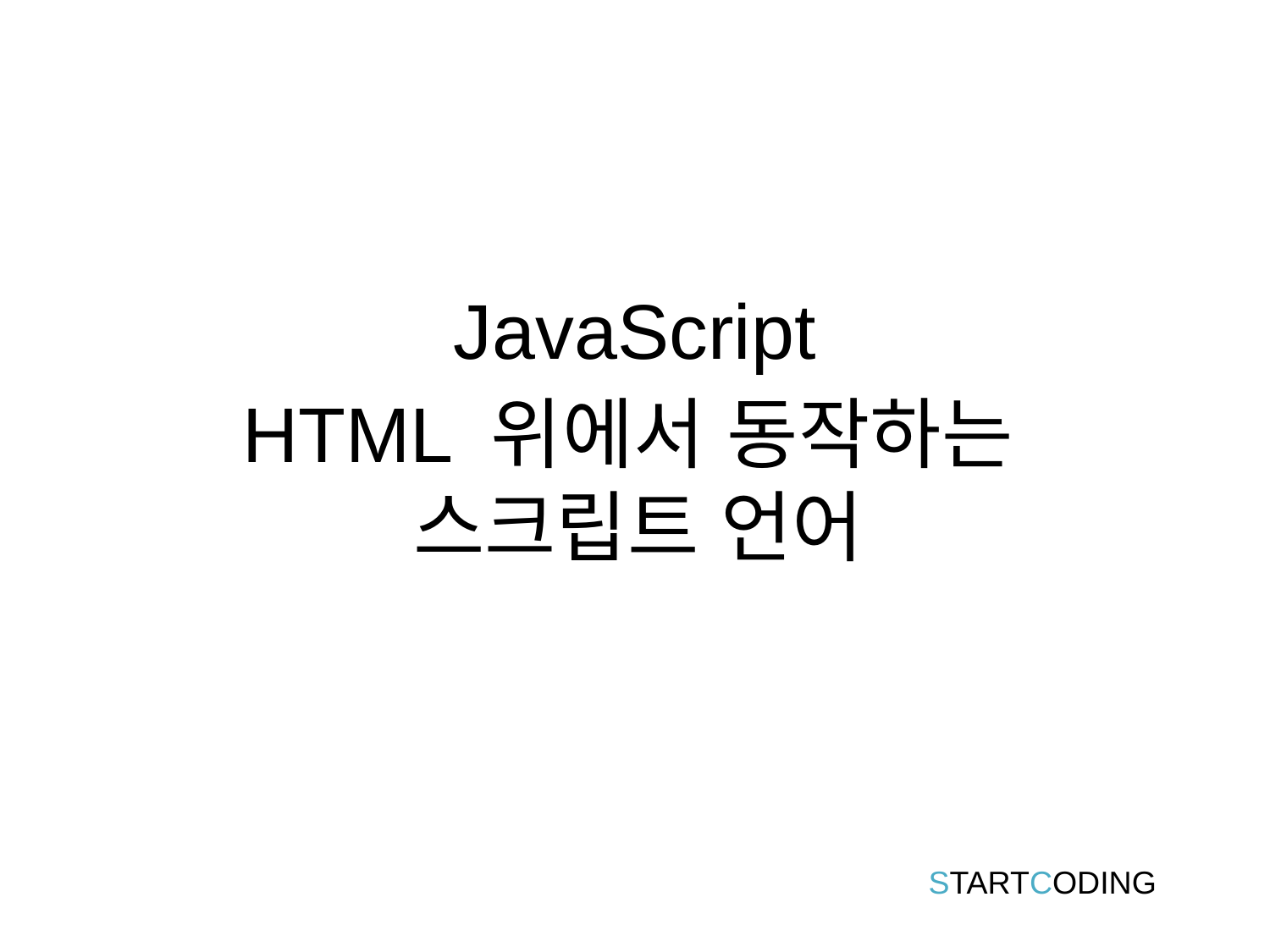

# JavaScript
HTML 위에서 동작하는
스크립트 언어
STARTCODING